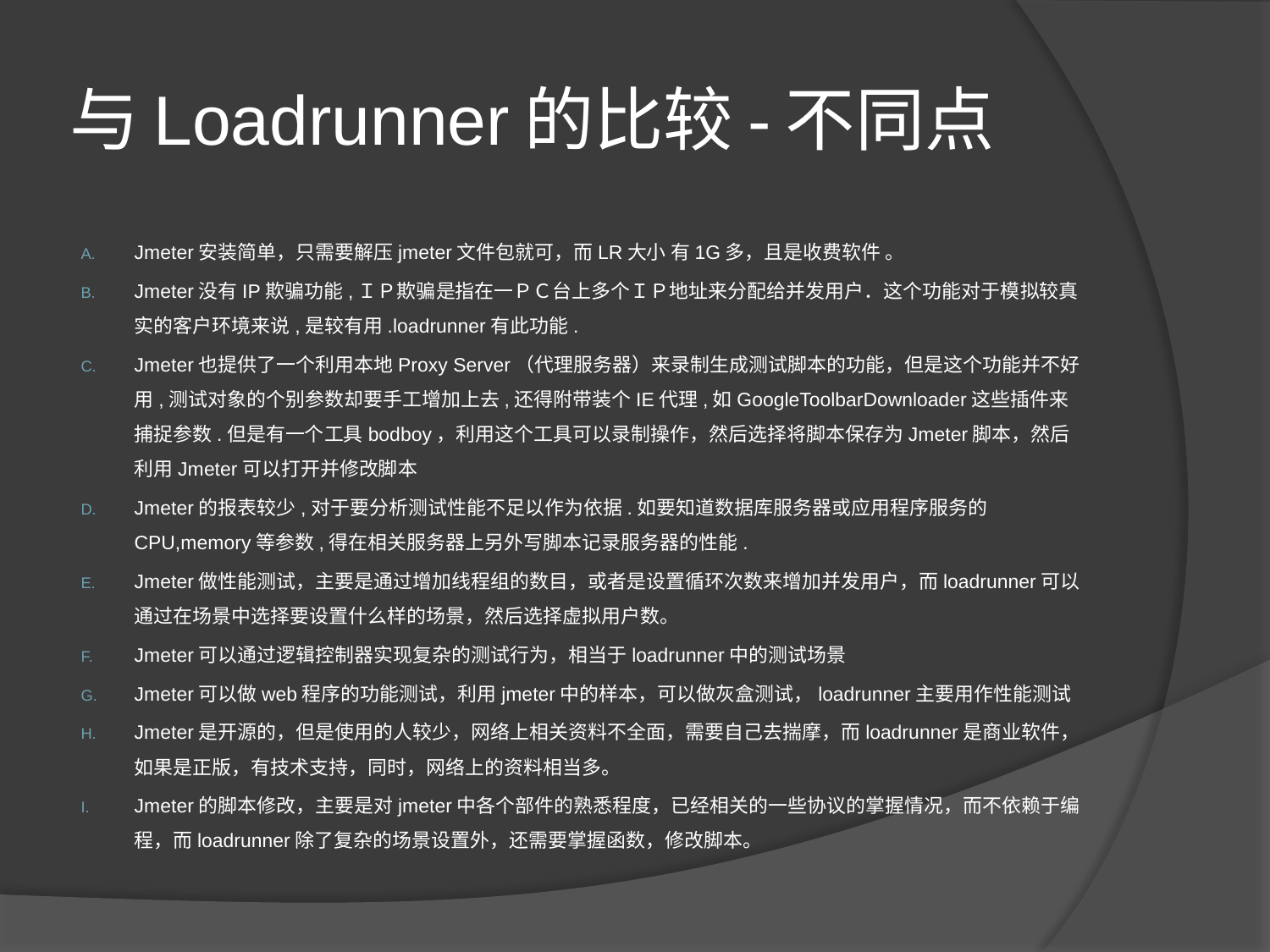

# 与Loadrunner的比较-不同点
Jmeter安装简单，只需要解压jmeter文件包就可，而LR大小 有1G多，且是收费软件 。
Jmeter没有IP欺骗功能,ＩＰ欺骗是指在一ＰＣ台上多个ＩＰ地址来分配给并发用户．这个功能对于模拟较真实的客户环境来说,是较有用.loadrunner有此功能.
Jmeter也提供了一个利用本地Proxy Server（代理服务器）来录制生成测试脚本的功能，但是这个功能并不好用,测试对象的个别参数却要手工增加上去,还得附带装个IE代理,如GoogleToolbarDownloader这些插件来捕捉参数.但是有一个工具bodboy，利用这个工具可以录制操作，然后选择将脚本保存为Jmeter脚本，然后利用Jmeter可以打开并修改脚本
Jmeter的报表较少,对于要分析测试性能不足以作为依据.如要知道数据库服务器或应用程序服务的CPU,memory等参数,得在相关服务器上另外写脚本记录服务器的性能.
Jmeter做性能测试，主要是通过增加线程组的数目，或者是设置循环次数来增加并发用户，而loadrunner可以通过在场景中选择要设置什么样的场景，然后选择虚拟用户数。
Jmeter可以通过逻辑控制器实现复杂的测试行为，相当于loadrunner中的测试场景
Jmeter可以做web程序的功能测试，利用jmeter中的样本，可以做灰盒测试，loadrunner主要用作性能测试
Jmeter是开源的，但是使用的人较少，网络上相关资料不全面，需要自己去揣摩，而loadrunner是商业软件，如果是正版，有技术支持，同时，网络上的资料相当多。
Jmeter的脚本修改，主要是对jmeter中各个部件的熟悉程度，已经相关的一些协议的掌握情况，而不依赖于编程，而loadrunner除了复杂的场景设置外，还需要掌握函数，修改脚本。